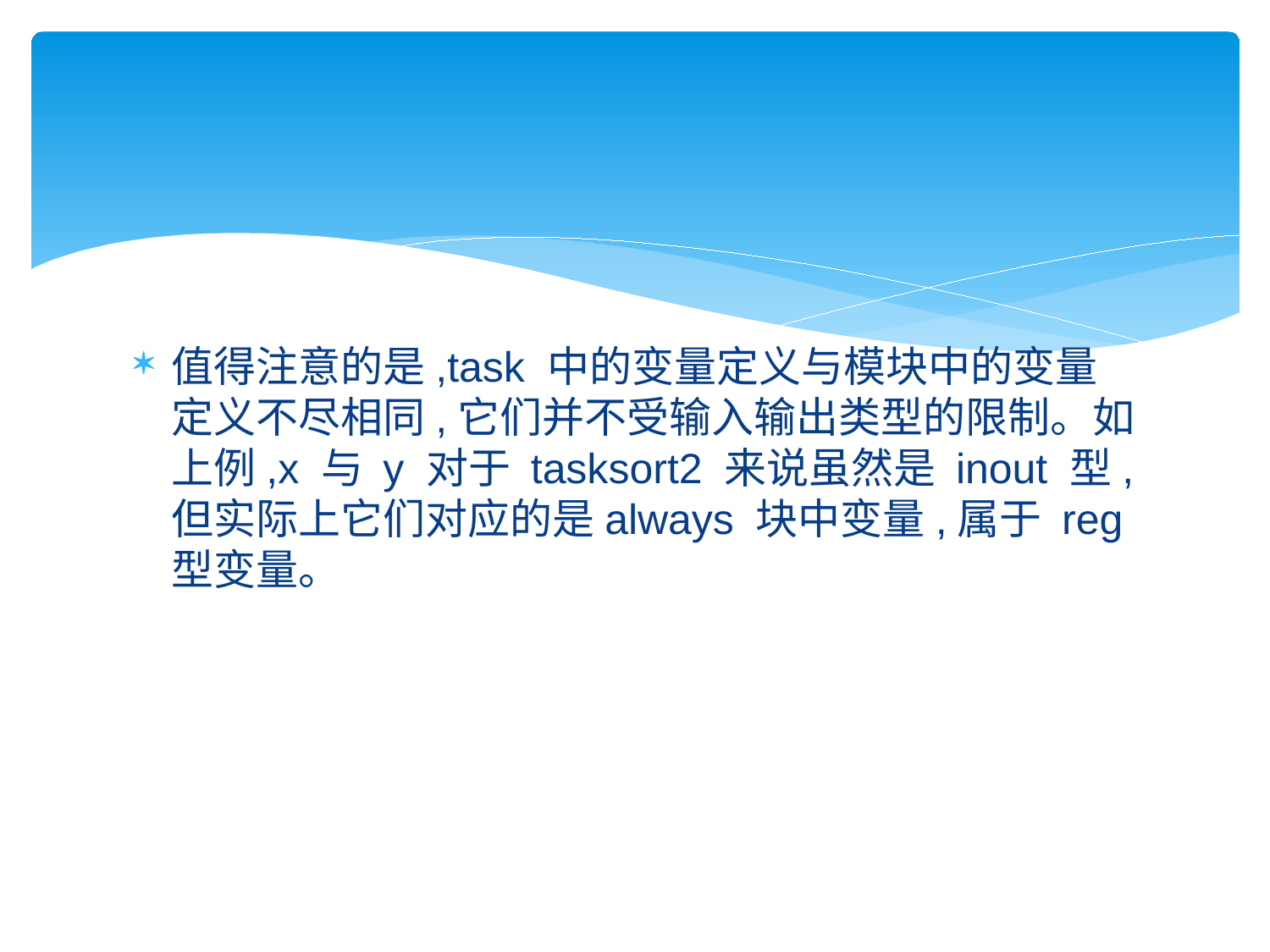

#
值得注意的是,task 中的变量定义与模块中的变量定义不尽相同,它们并不受输入输出类型的限制。如上例,x 与 y 对于 tasksort2 来说虽然是 inout 型,但实际上它们对应的是always 块中变量,属于 reg 型变量。